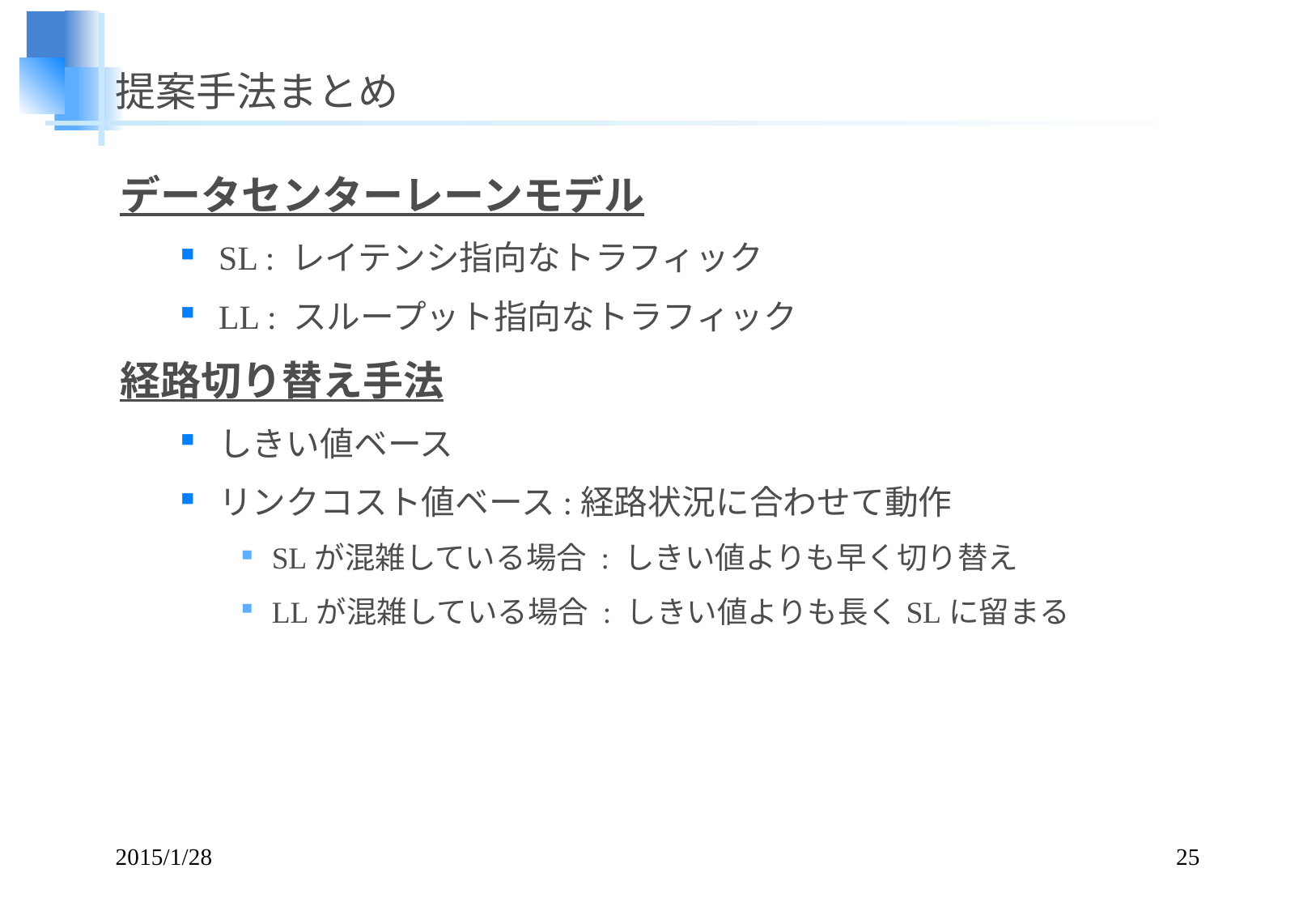

# 提案手法まとめ
データセンターレーンモデル
SL : レイテンシ指向なトラフィック
LL : スループット指向なトラフィック
経路切り替え手法
しきい値ベース
リンクコスト値ベース:経路状況に合わせて動作
SLが混雑している場合 : しきい値よりも早く切り替え
LLが混雑している場合 : しきい値よりも長くSLに留まる
2015/1/28
25